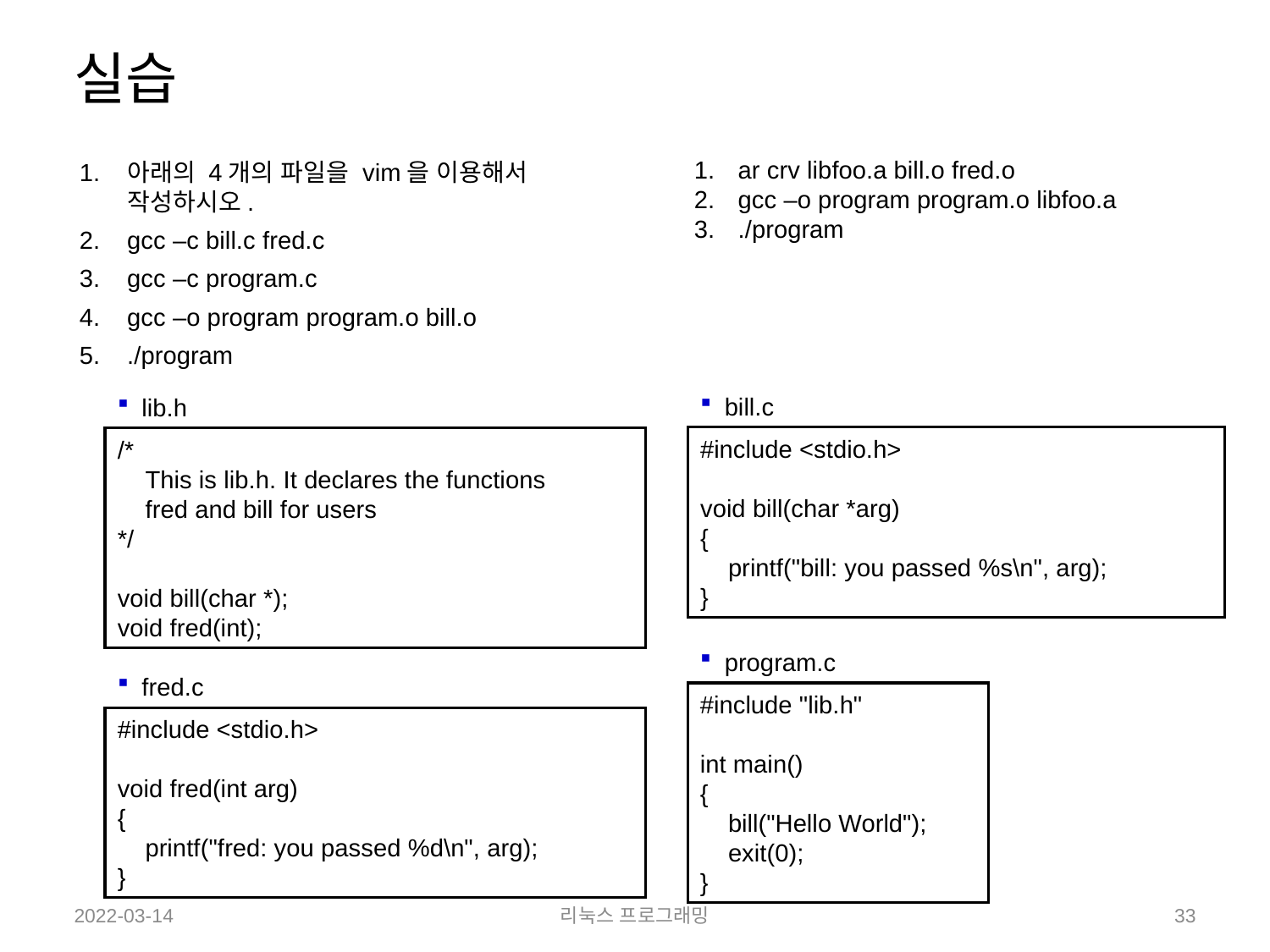

# 실습
 ar crv libfoo.a bill.o fred.o
 gcc –o program program.o libfoo.a
 ./program
아래의 4개의 파일을 vim을 이용해서 작성하시오.
gcc –c bill.c fred.c
gcc –c program.c
gcc –o program program.o bill.o
./program

bill.c
lib.h
#include <stdio.h>

void bill(char *arg)
{
    printf("bill: you passed %s\n", arg);
}
/*
    This is lib.h. It declares the functions
    fred and bill for users
*/

void bill(char *);
void fred(int);
program.c
fred.c
#include "lib.h"

int main()
{
    bill("Hello World");
    exit(0);
}
#include <stdio.h>

void fred(int arg)
{
    printf("fred: you passed %d\n", arg);
}
2022-03-14
리눅스 프로그래밍
33